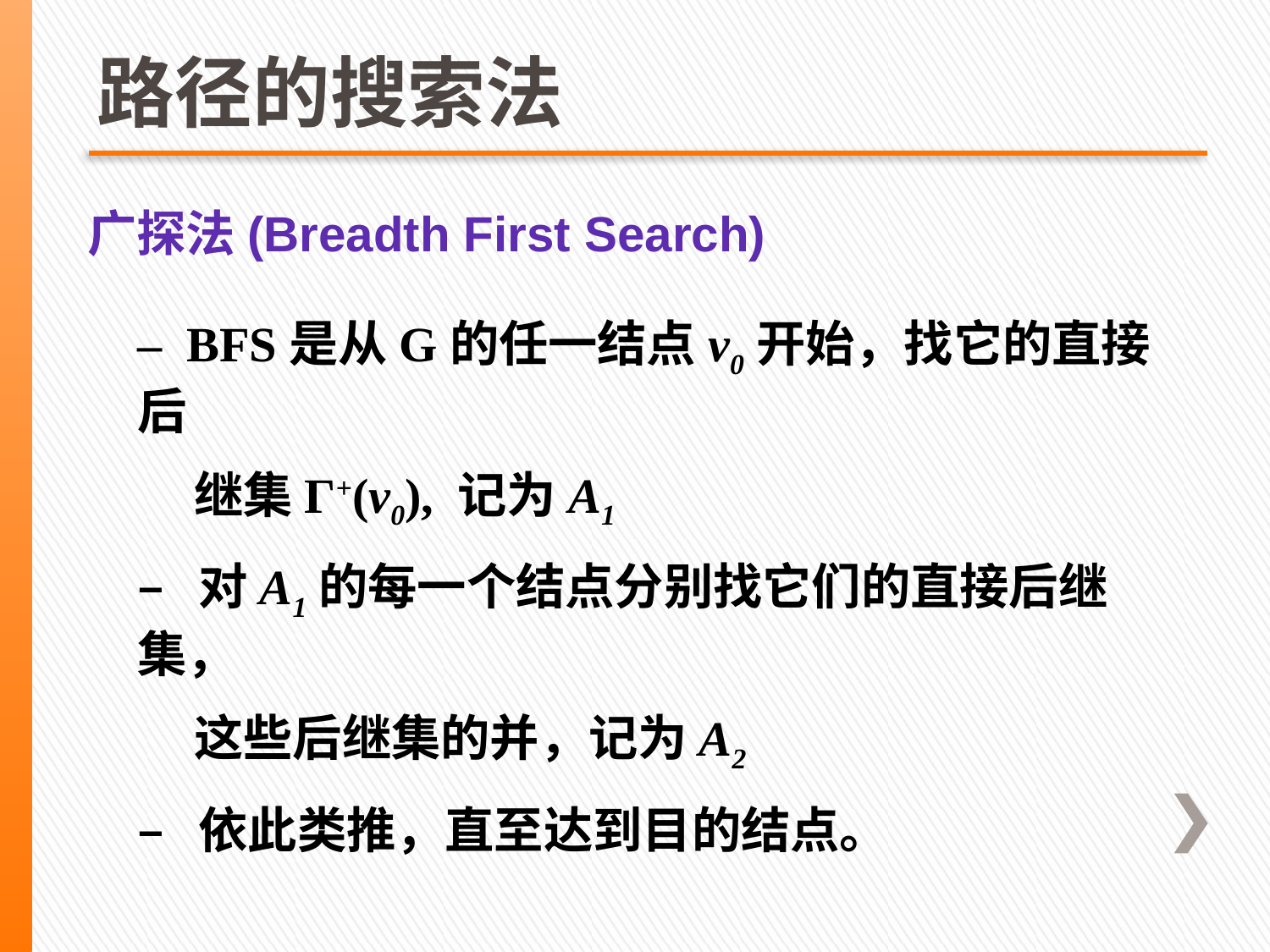

# 路径的搜索法
广探法(Breadth First Search)
–  BFS是从G的任一结点v0开始，找它的直接后
    继集Г+(v0), 记为A1
–  对A1的每一个结点分别找它们的直接后继集，
    这些后继集的并，记为A2
–  依此类推，直至达到目的结点。